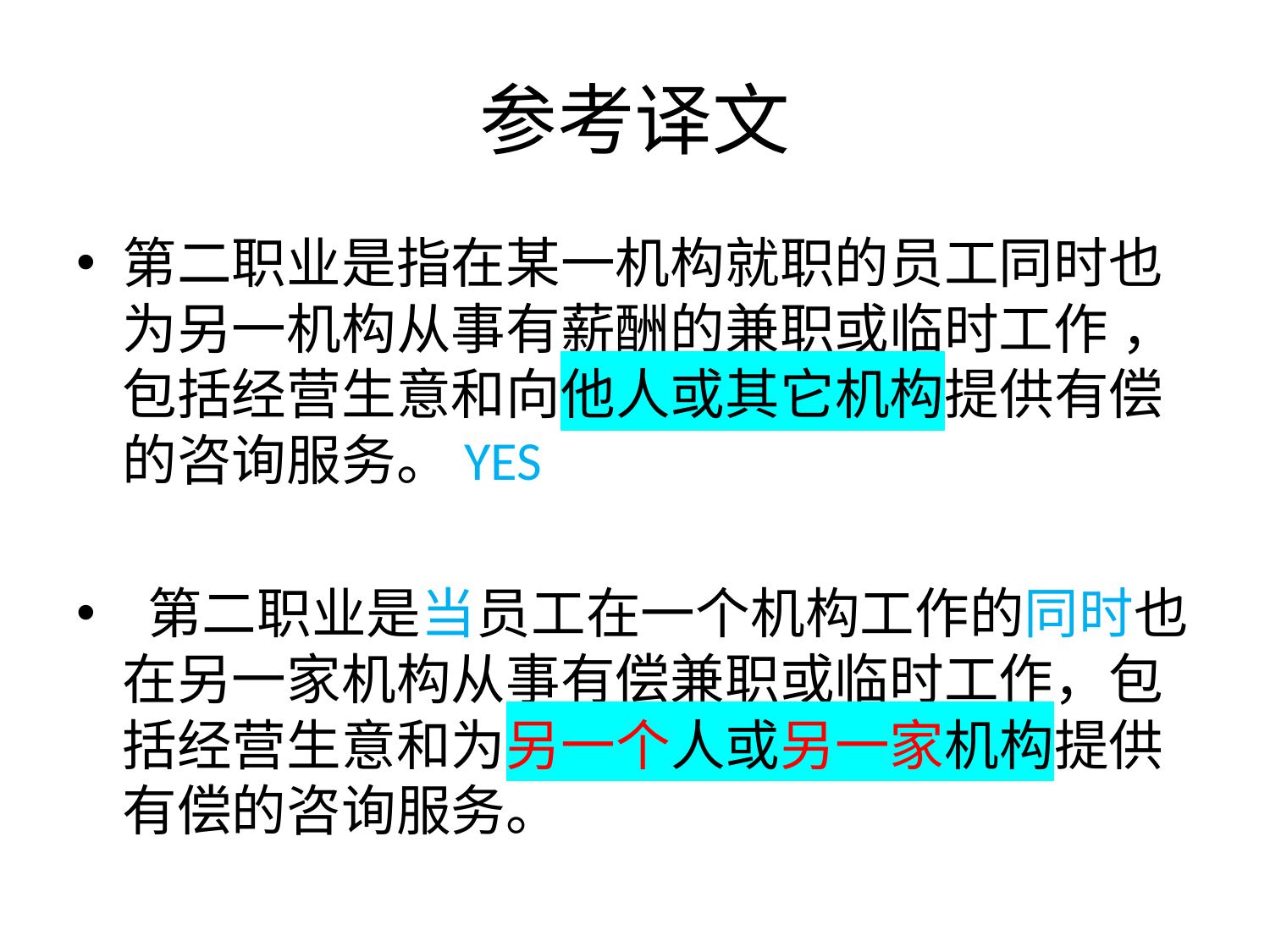

# 参考译文
第二职业是指在某一机构就职的员工同时也为另一机构从事有薪酬的兼职或临时工作 ，包括经营生意和向他人或其它机构提供有偿的咨询服务。YES

 第二职业是当员工在一个机构工作的同时也在另一家机构从事有偿兼职或临时工作，包括经营生意和为另一个人或另一家机构提供有偿的咨询服务。